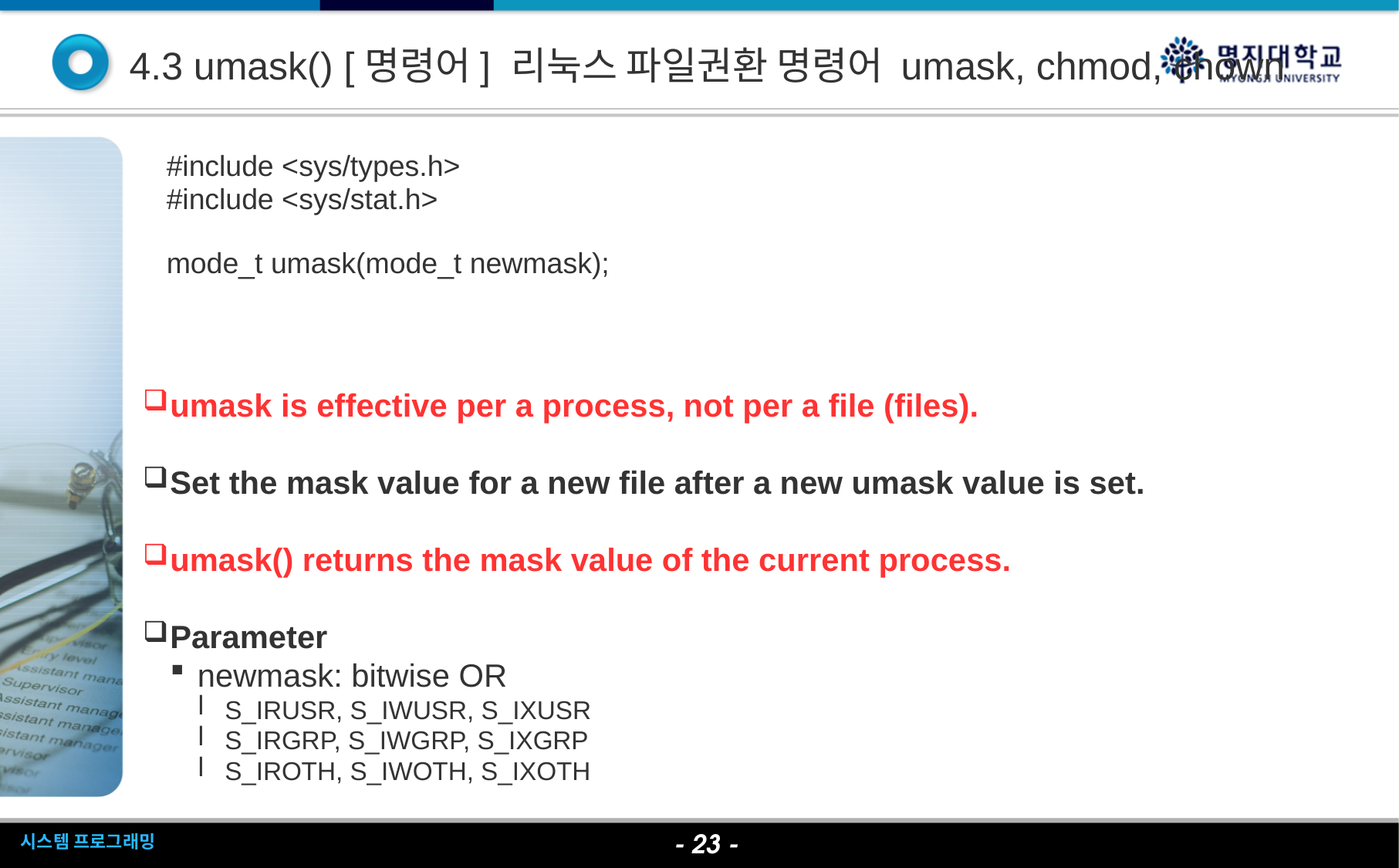

4.3 umask() [명령어] 리눅스 파일권환 명령어 umask, chmod, chown
| #include <sys/types.h> #include <sys/stat.h> mode\_t umask(mode\_t newmask); |
| --- |
umask is effective per a process, not per a file (files).

Set the mask value for a new file after a new umask value is set.

umask() returns the mask value of the current process.

Parameter
newmask: bitwise OR
S_IRUSR, S_IWUSR, S_IXUSR
S_IRGRP, S_IWGRP, S_IXGRP
S_IROTH, S_IWOTH, S_IXOTH
- 23 -